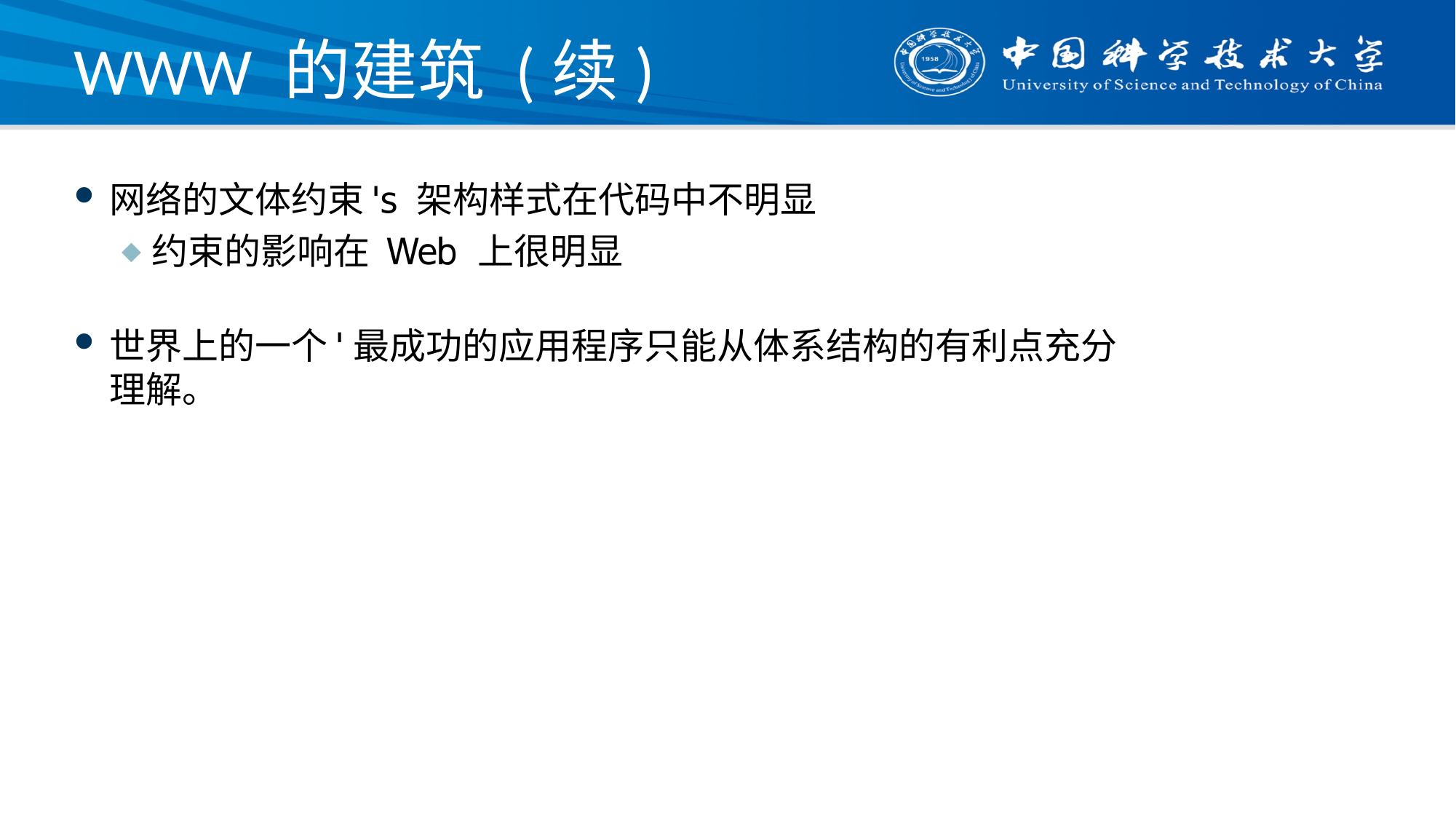

# WWW 的建筑 (续)
网络的文体约束's 架构样式在代码中不明显
约束的影响在 Web 上很明显

世界上的一个'最成功的应用程序只能从体系结构的有利点充分理解。